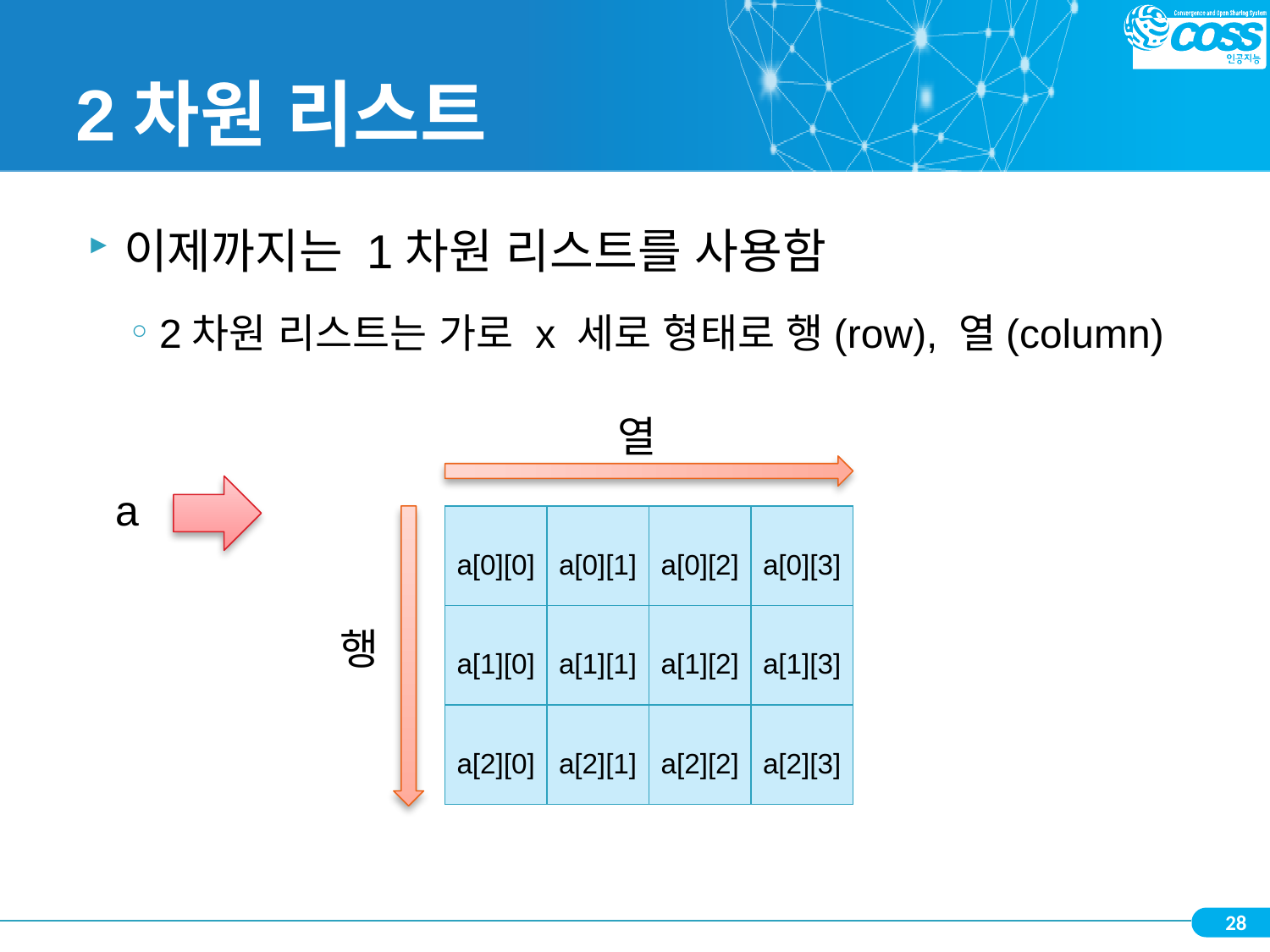

# 2차원 리스트
이제까지는 1차원 리스트를 사용함
2차원 리스트는 가로 x 세로 형태로 행(row), 열(column)

열

a

| a[0][0] | a[0][1] | a[0][2] | a[0][3] |
| --- | --- | --- | --- |
| a[1][0] | a[1][1] | a[1][2] | a[1][3] |
| a[2][0] | a[2][1] | a[2][2] | a[2][3] |
행